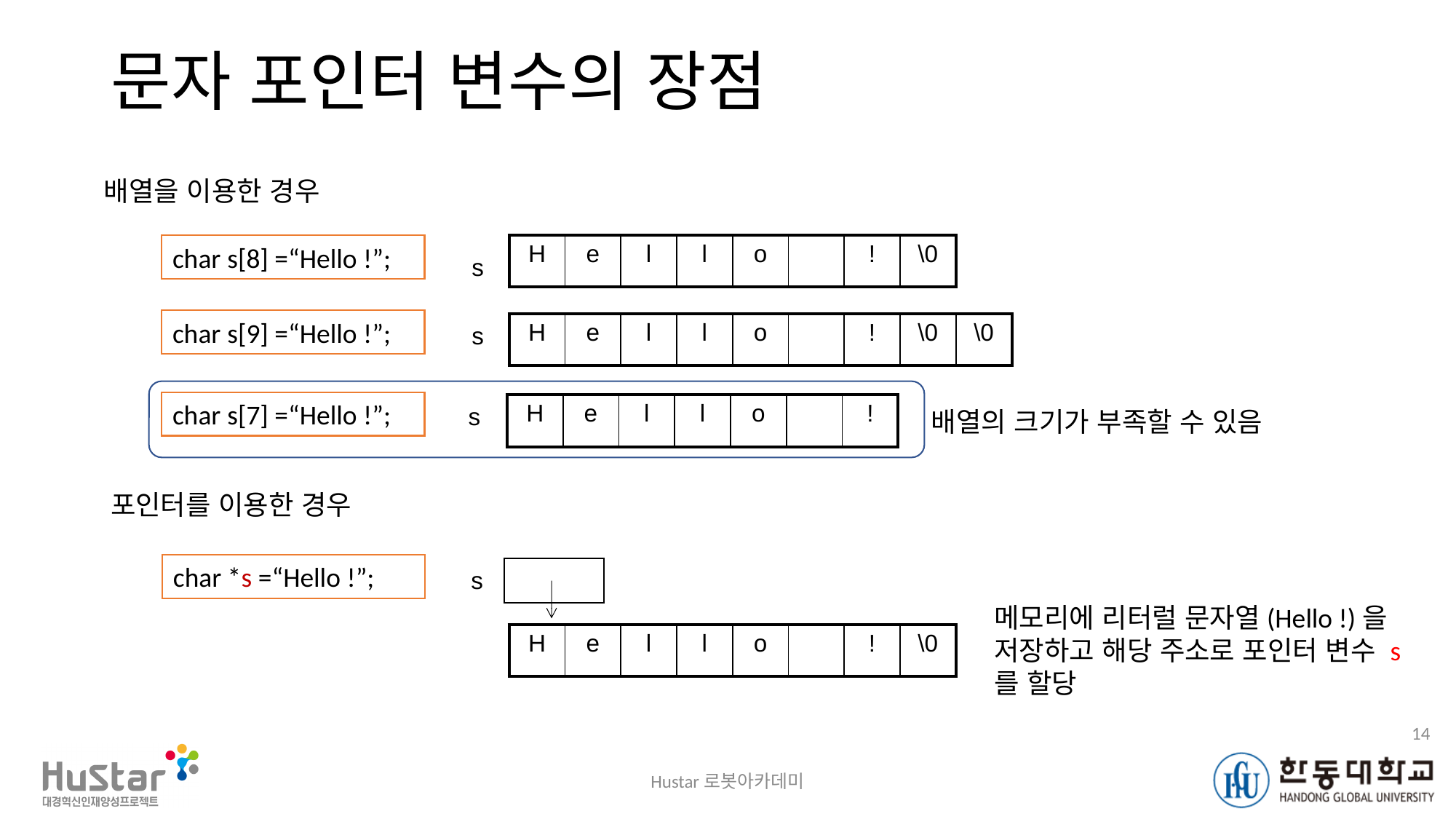

# 문자 포인터 변수의 장점
배열을 이용한 경우
char s[8] =“Hello !”;
| H | e | l | l | o |  | ! | \0 |
| --- | --- | --- | --- | --- | --- | --- | --- |
s
char s[9] =“Hello !”;
| H | e | l | l | o |  | ! | \0 | \0 |
| --- | --- | --- | --- | --- | --- | --- | --- | --- |
s

char s[7] =“Hello !”;
| H | e | l | l | o |  | ! |
| --- | --- | --- | --- | --- | --- | --- |
배열의 크기가 부족할 수 있음
s
포인터를 이용한 경우
char *s =“Hello !”;

s
s
메모리에 리터럴 문자열(Hello !)을 저장하고 해당 주소로 포인터 변수 s를 할당
| H | e | l | l | o |  | ! | \0 |
| --- | --- | --- | --- | --- | --- | --- | --- |
14
Hustar로봇아카데미